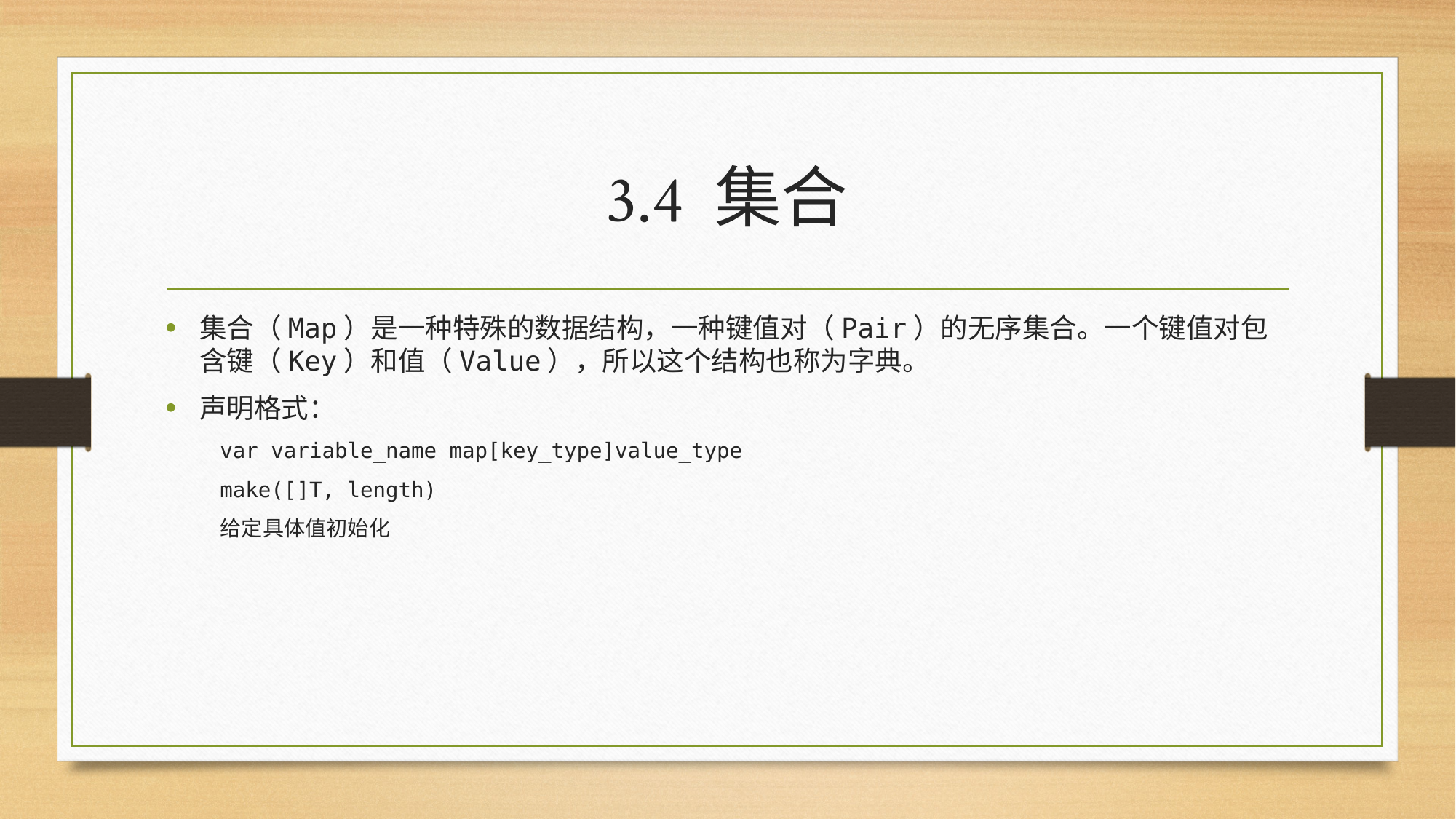

# 3.4 集合
集合（Map）是一种特殊的数据结构，一种键值对（Pair）的无序集合。一个键值对包含键（Key）和值（Value），所以这个结构也称为字典。
声明格式：
var variable_name map[key_type]value_type
make([]T, length)
给定具体值初始化